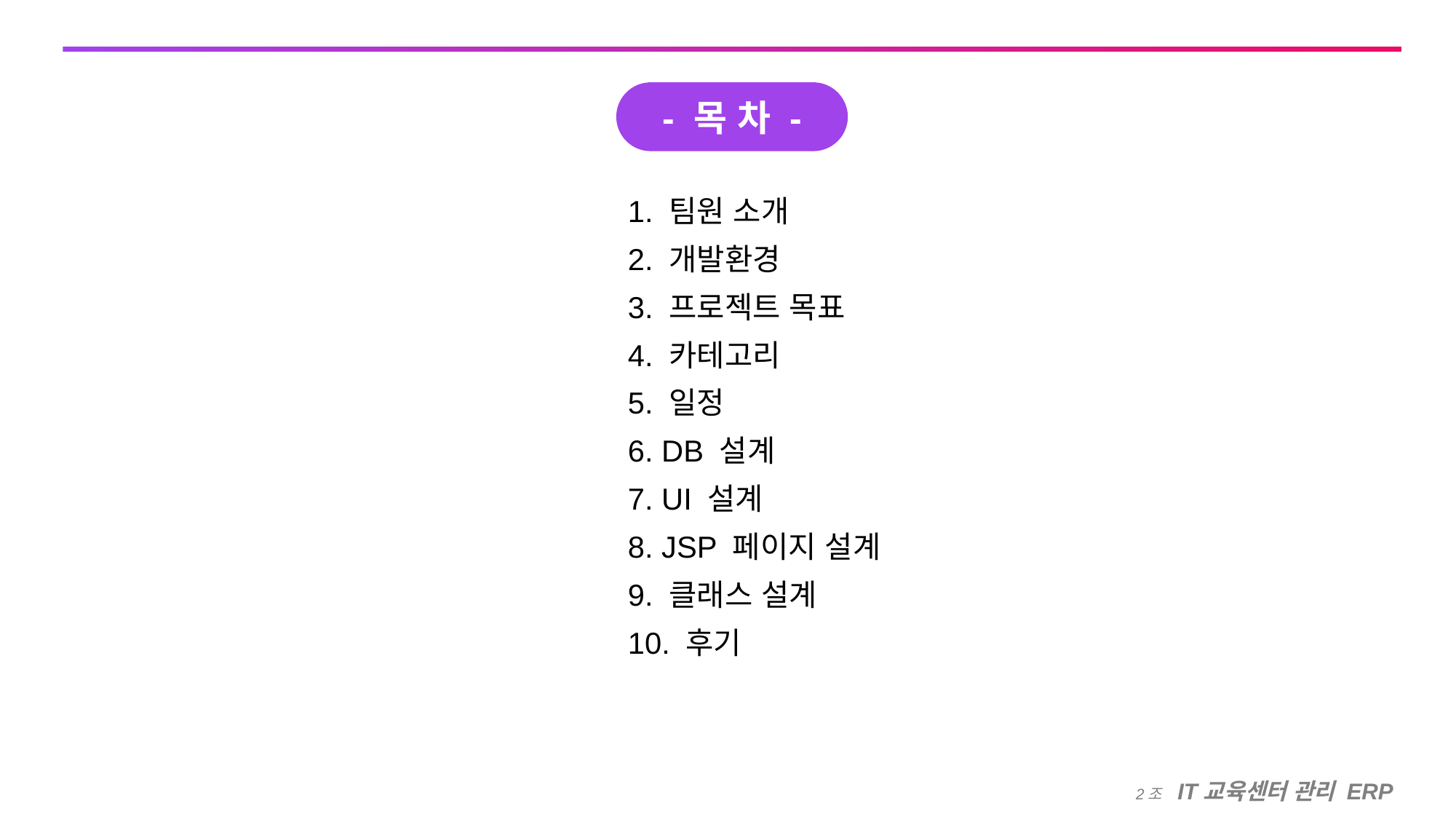

- 목 차 -
					 1. 팀원 소개
					 2. 개발환경
					 3. 프로젝트 목표
					 4. 카테고리
					 5. 일정
					 6. DB 설계
					 7. UI 설계
					 8. JSP 페이지 설계
					 9. 클래스 설계
					 10. 후기
2조 IT교육센터 관리 ERP